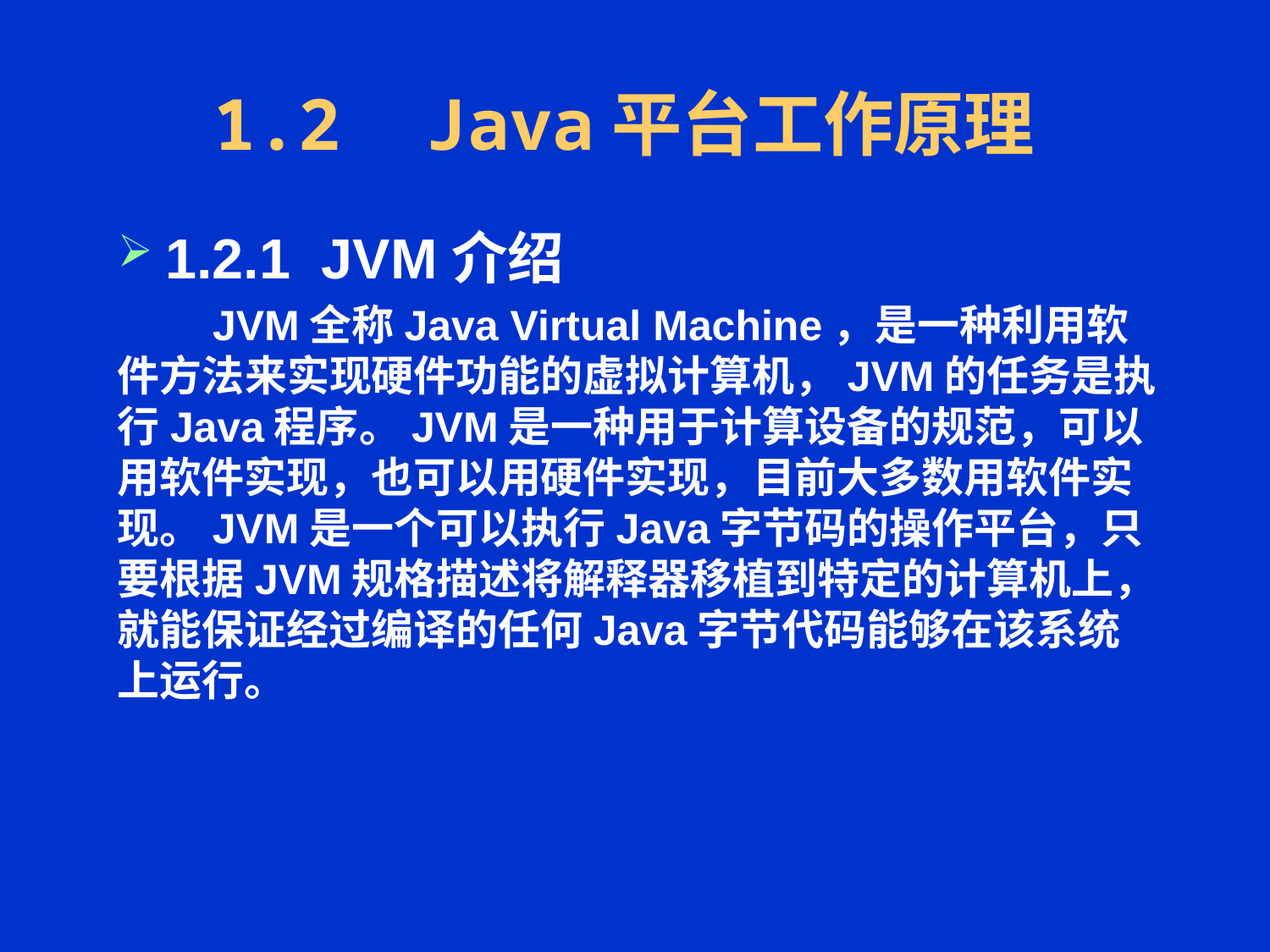

# 1.2  Java平台工作原理
1.2.1  JVM介绍
        JVM全称Java Virtual Machine，是一种利用软件方法来实现硬件功能的虚拟计算机，JVM的任务是执行Java程序。JVM是一种用于计算设备的规范，可以用软件实现，也可以用硬件实现，目前大多数用软件实现。JVM是一个可以执行Java字节码的操作平台，只要根据JVM规格描述将解释器移植到特定的计算机上，就能保证经过编译的任何Java字节代码能够在该系统上运行。